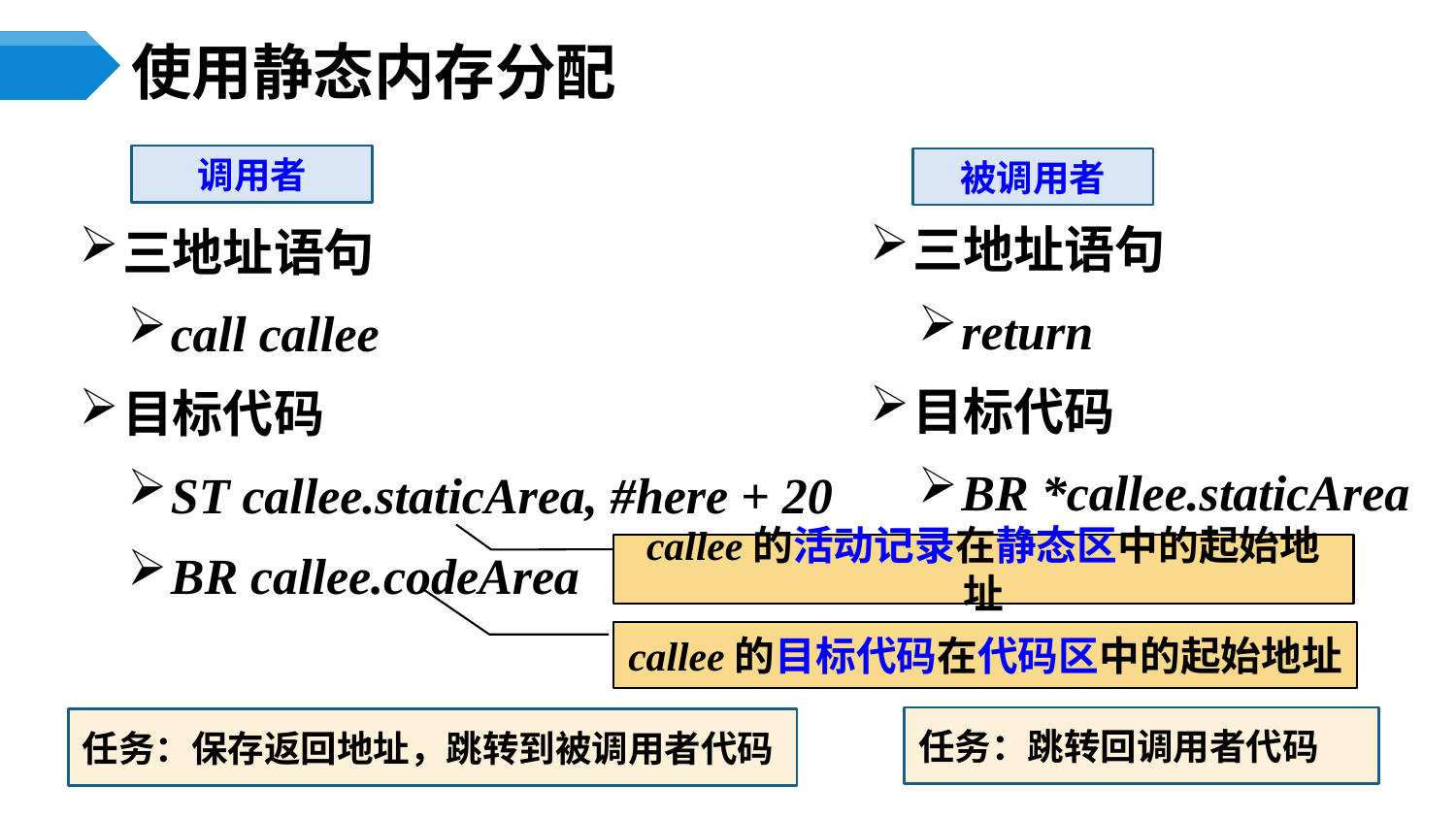

# 使用静态内存分配
调用者
被调用者
三地址语句
return
目标代码
BR *callee.staticArea

三地址语句
call callee
目标代码
ST callee.staticArea, #here + 20
BR callee.codeArea
callee的活动记录在静态区中的起始地址
callee的目标代码在代码区中的起始地址
任务：跳转回调用者代码
任务：保存返回地址，跳转到被调用者代码